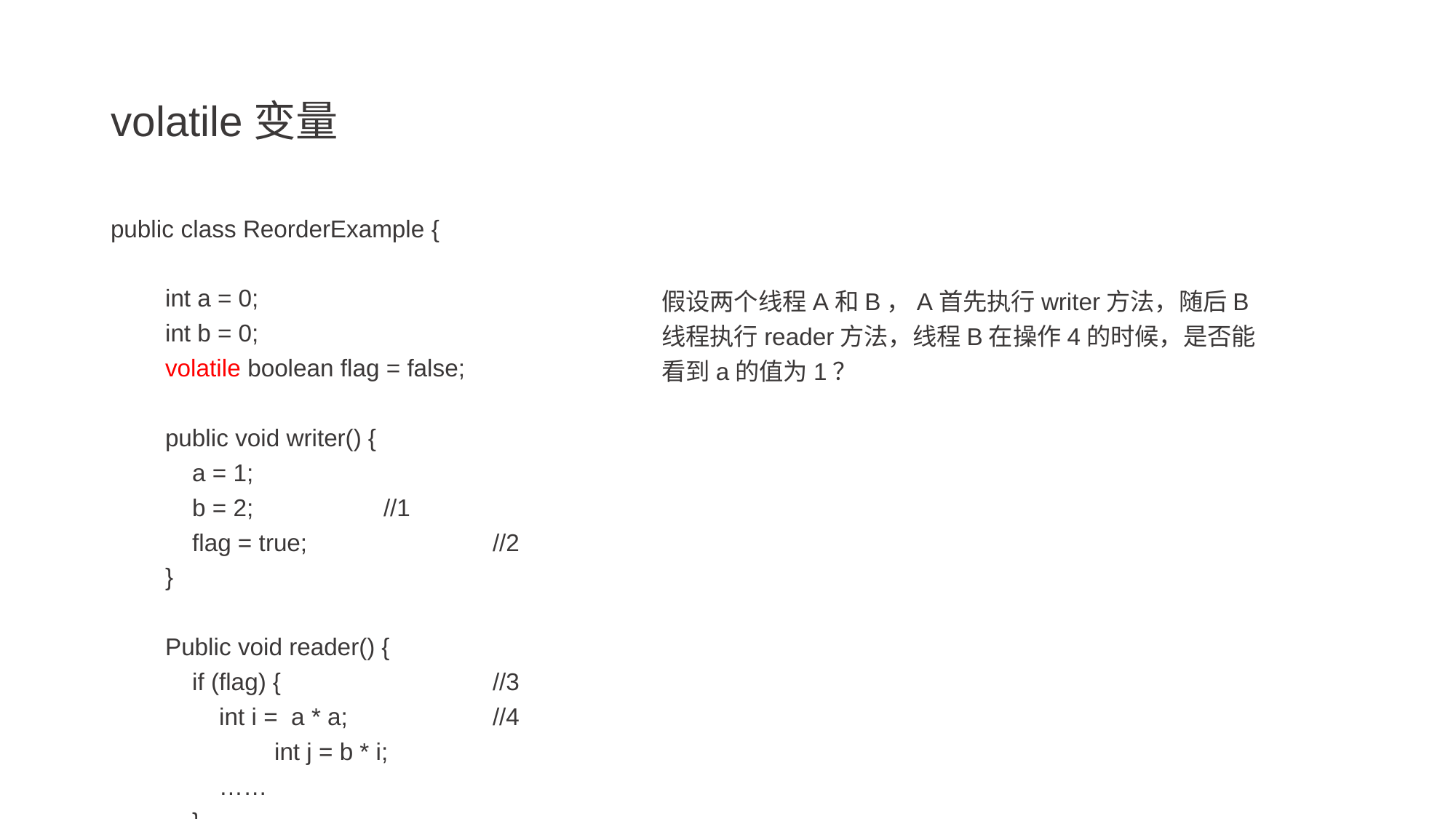

# volatile变量
public class ReorderExample {

int a = 0;
int b = 0;
volatile boolean flag = false;

public void writer() {
    a = 1;
    b = 2;                 	//1
    flag = true;             	//2
}

Public void reader() {
    if (flag) {                	//3
        int i =  a * a;        	//4
	int j = b * i;
        ……
    }
}
}
假设两个线程A和B，A首先执行writer方法，随后B线程执行reader方法，线程B在操作4的时候，是否能看到a的值为1？